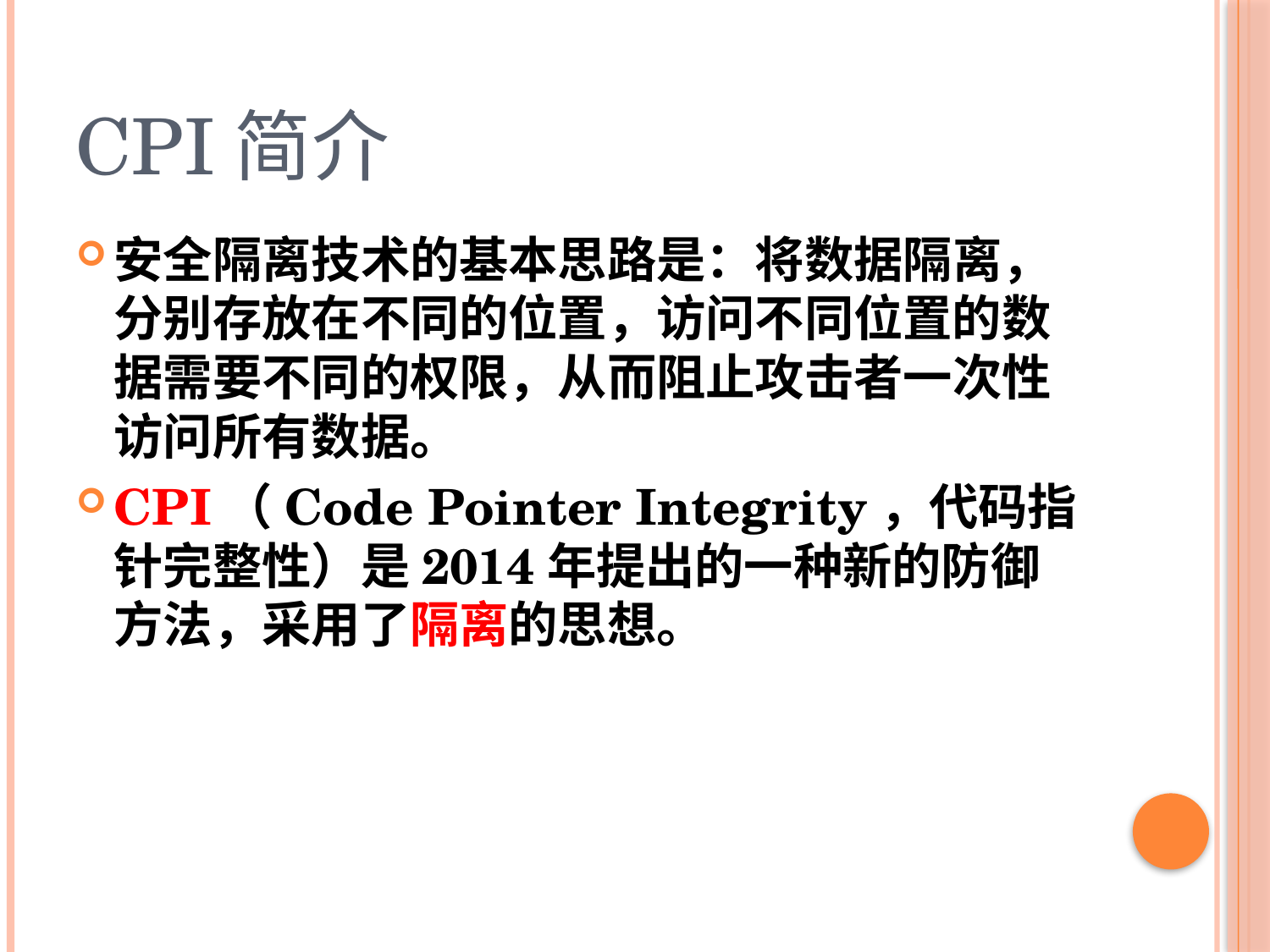

# CPI简介
安全隔离技术的基本思路是：将数据隔离，分别存放在不同的位置，访问不同位置的数据需要不同的权限，从而阻止攻击者一次性访问所有数据。
CPI（Code Pointer Integrity，代码指针完整性）是2014年提出的一种新的防御方法，采用了隔离的思想。